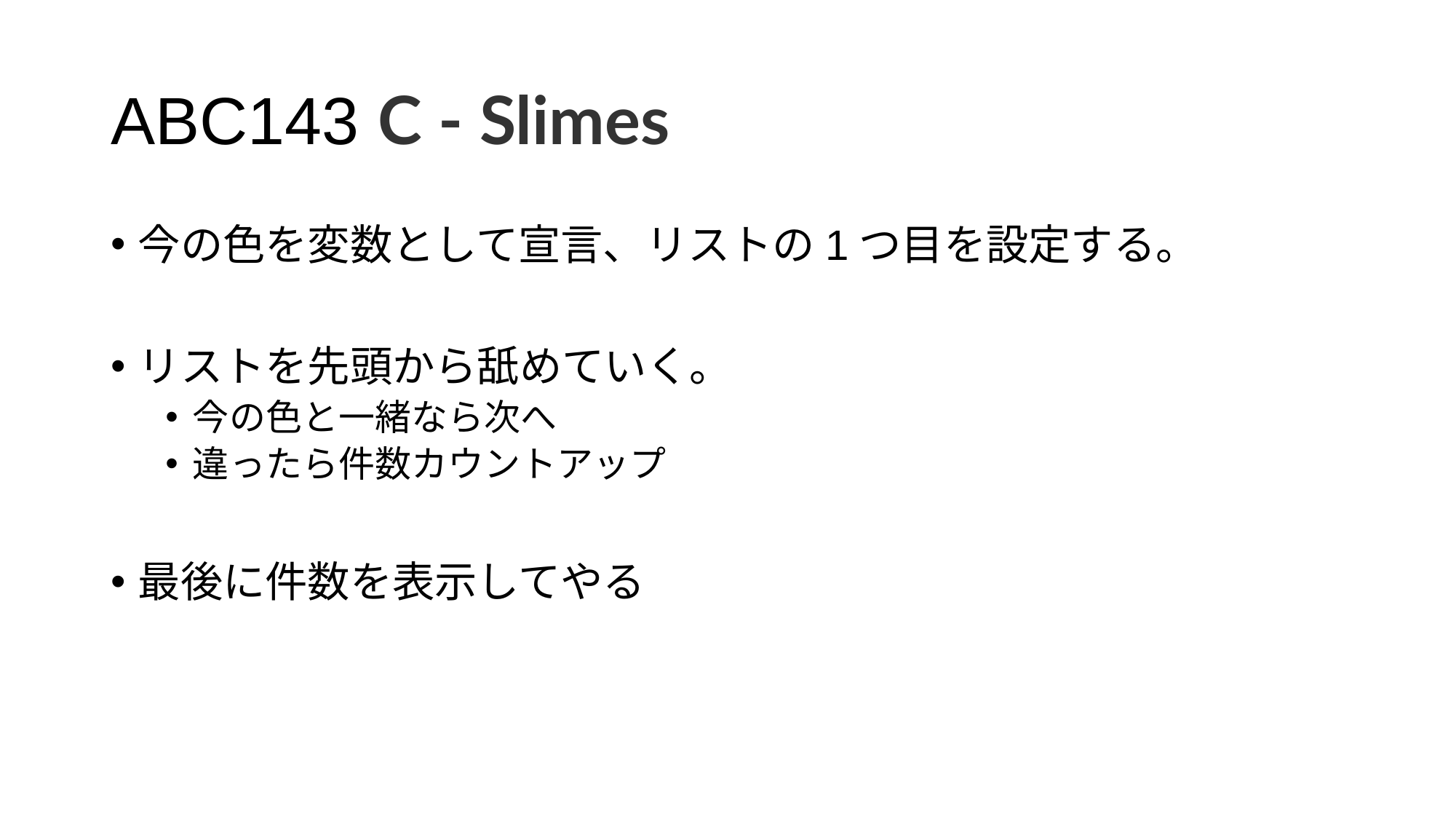

# ABC143 C - Slimes
今の色を変数として宣言、リストの1つ目を設定する。

リストを先頭から舐めていく。
今の色と一緒なら次へ
違ったら件数カウントアップ

最後に件数を表示してやる